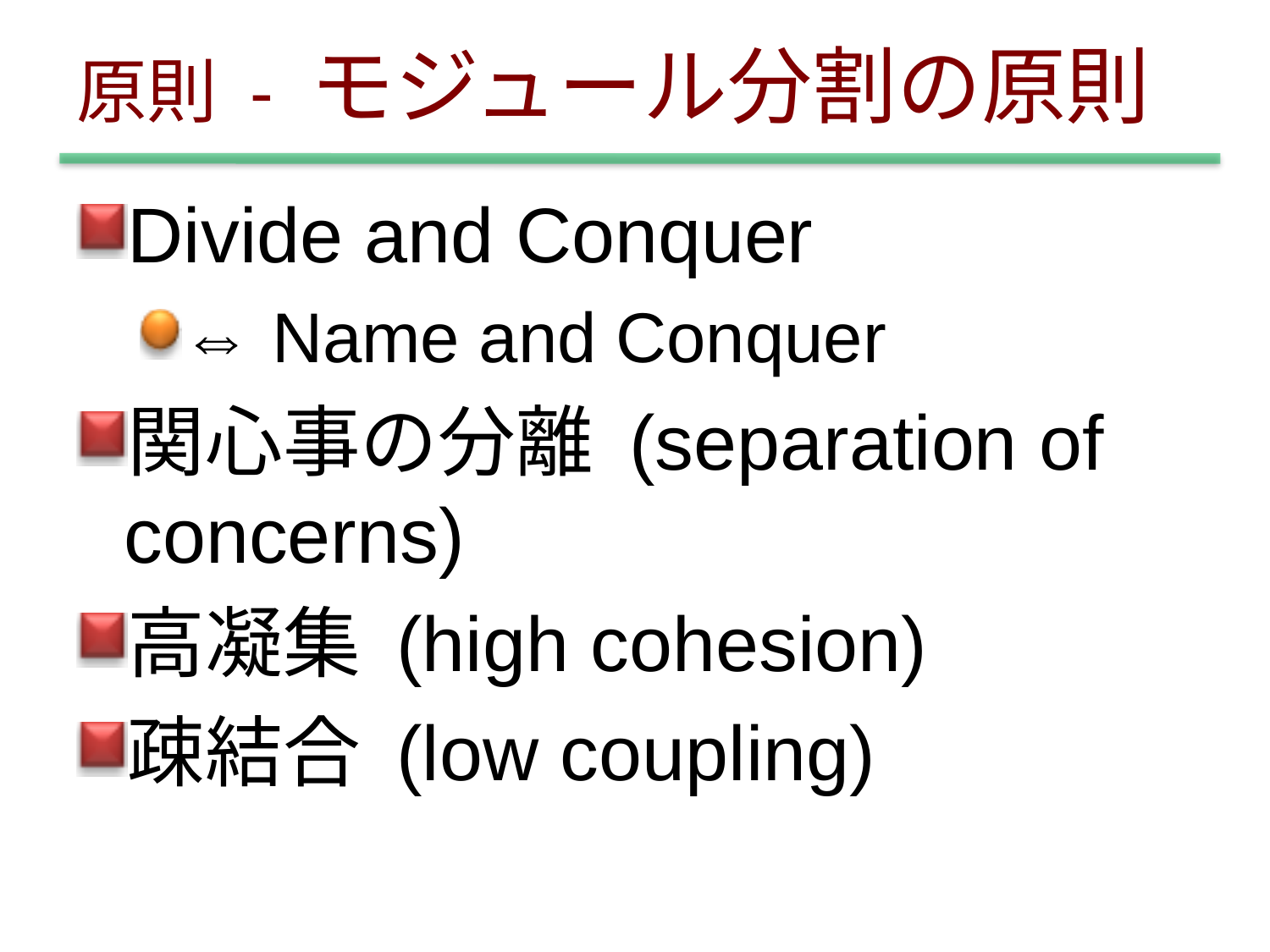

# 原則 - モジュール分割の原則
Divide and Conquer
⇔ Name and Conquer
関心事の分離 (separation of concerns)
高凝集 (high cohesion)
疎結合 (low coupling)